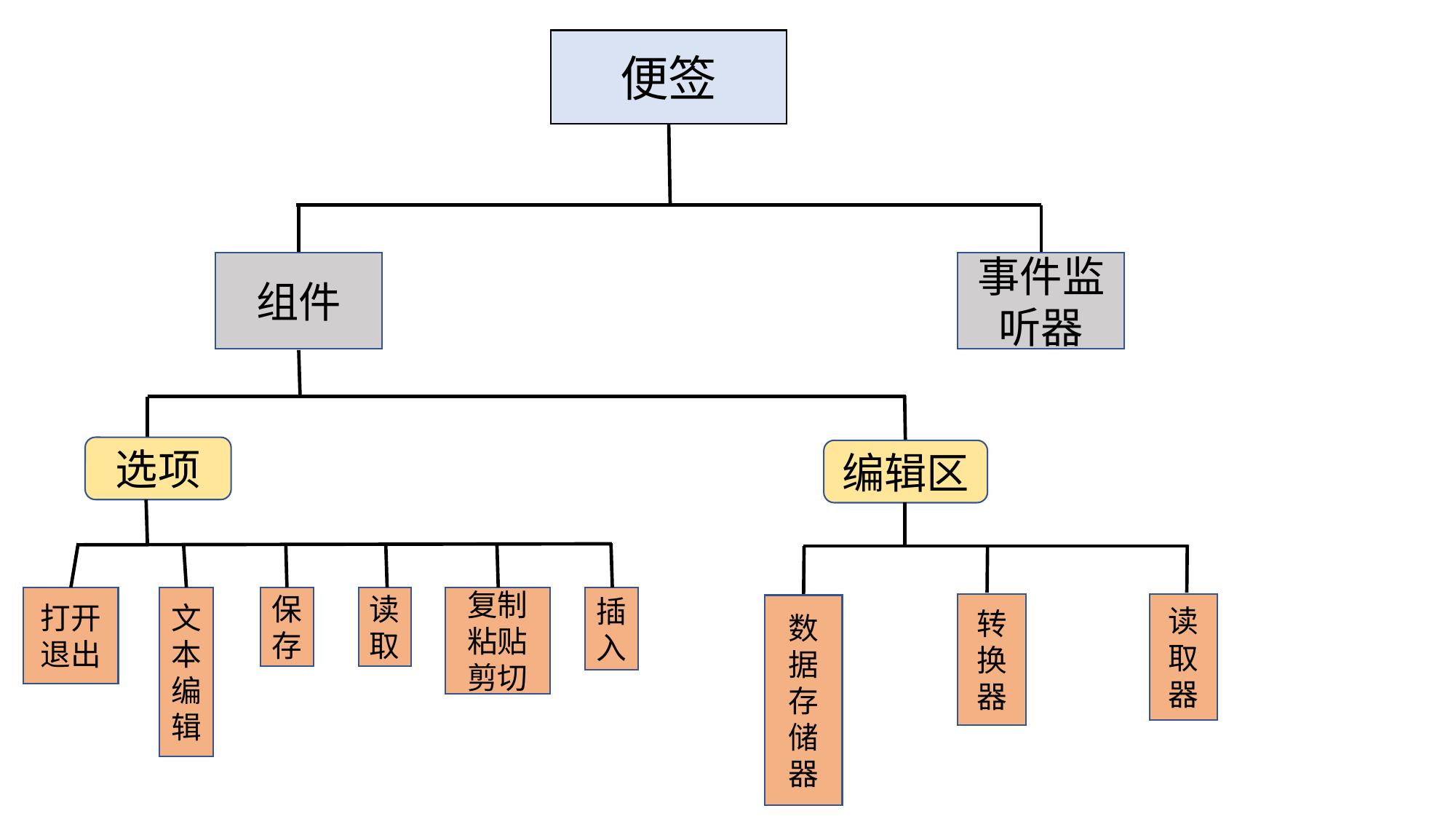

便签
事件监听器
组件
选项
编辑区
打开退出
文本编辑
保存
读取
复制粘贴剪切
插入
转换器
读取器
数据存储器